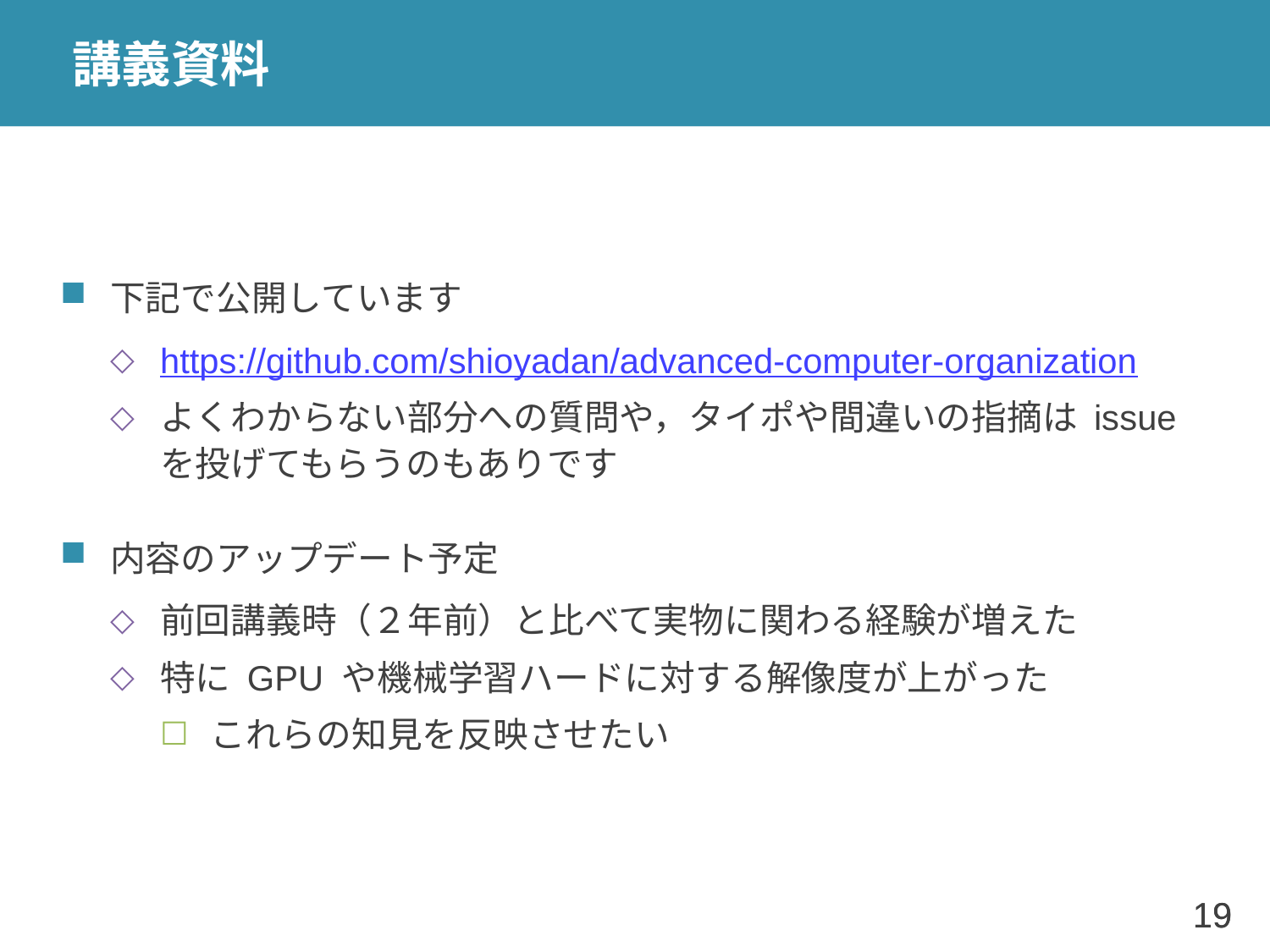

# 講義資料
下記で公開しています
https://github.com/shioyadan/advanced-computer-organization
よくわからない部分への質問や，タイポや間違いの指摘は issue を投げてもらうのもありです
内容のアップデート予定
前回講義時（２年前）と比べて実物に関わる経験が増えた
特に GPU や機械学習ハードに対する解像度が上がった
これらの知見を反映させたい